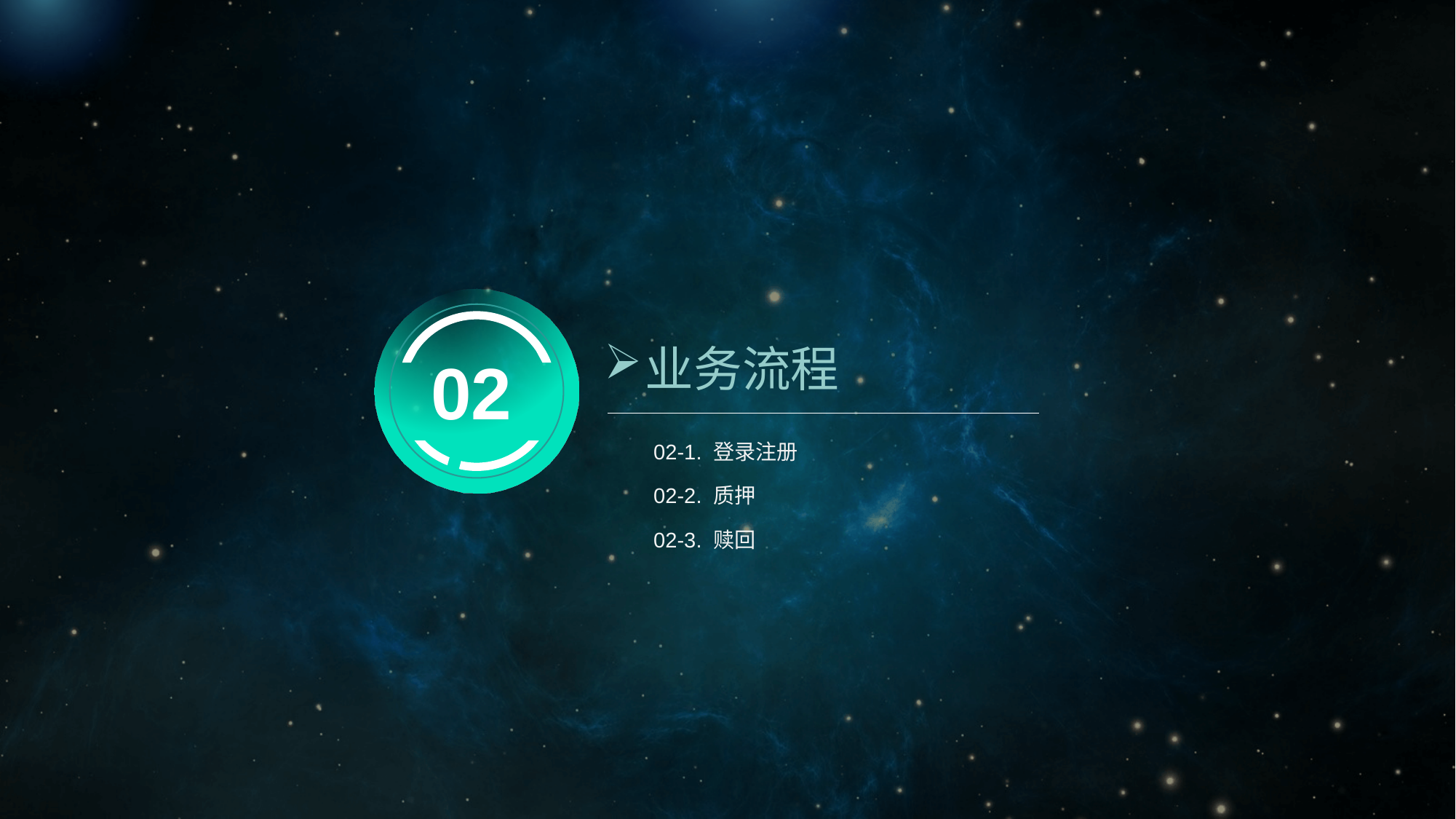

02
业务流程

02-1. 登录注册
02-2. 质押
02-3. 赎回